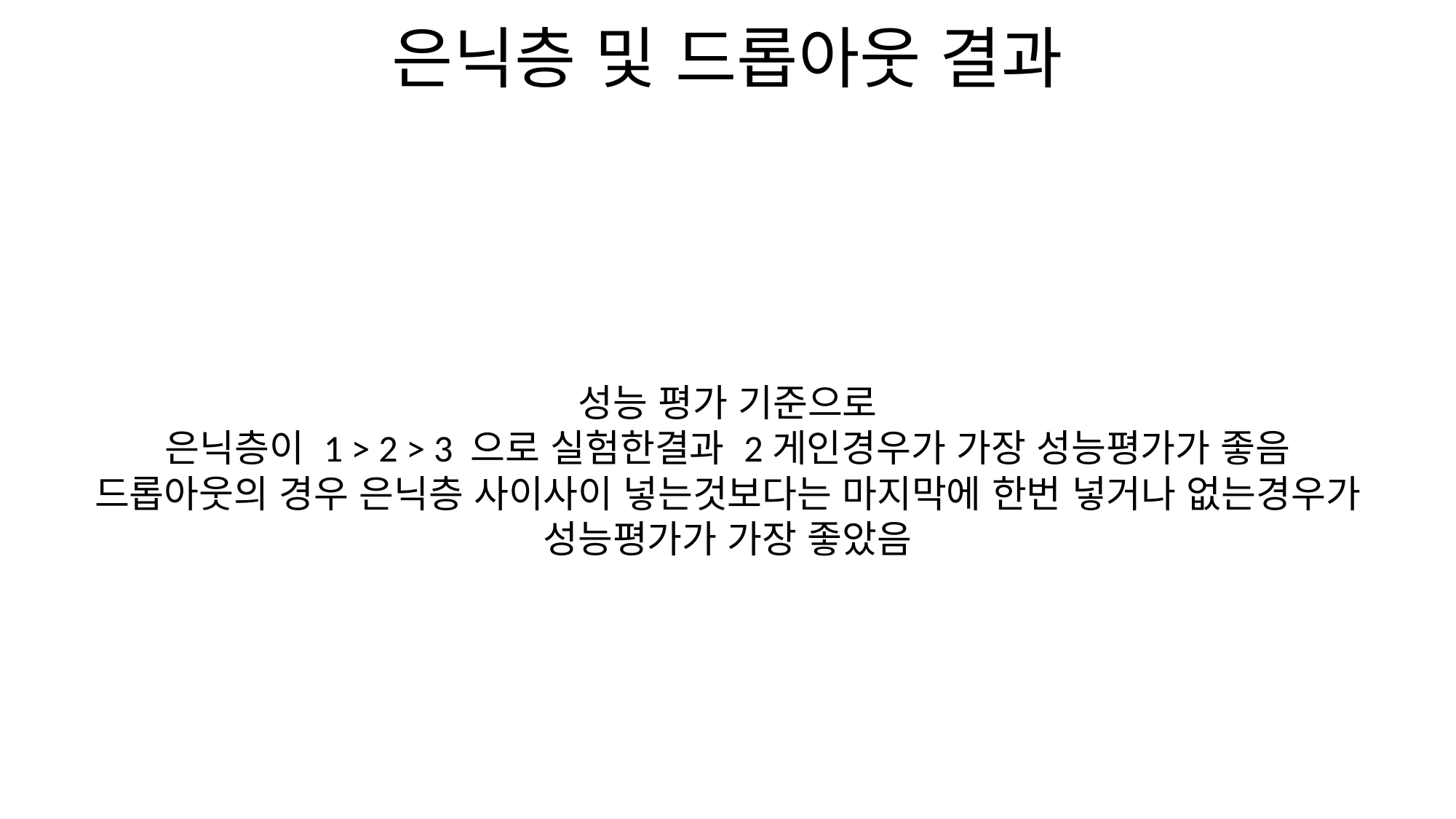

은닉층 및 드롭아웃 결과
성능 평가 기준으로
은닉층이 1 > 2 > 3 으로 실험한결과 2게인경우가 가장 성능평가가 좋음
드롭아웃의 경우 은닉층 사이사이 넣는것보다는 마지막에 한번 넣거나 없는경우가
성능평가가 가장 좋았음